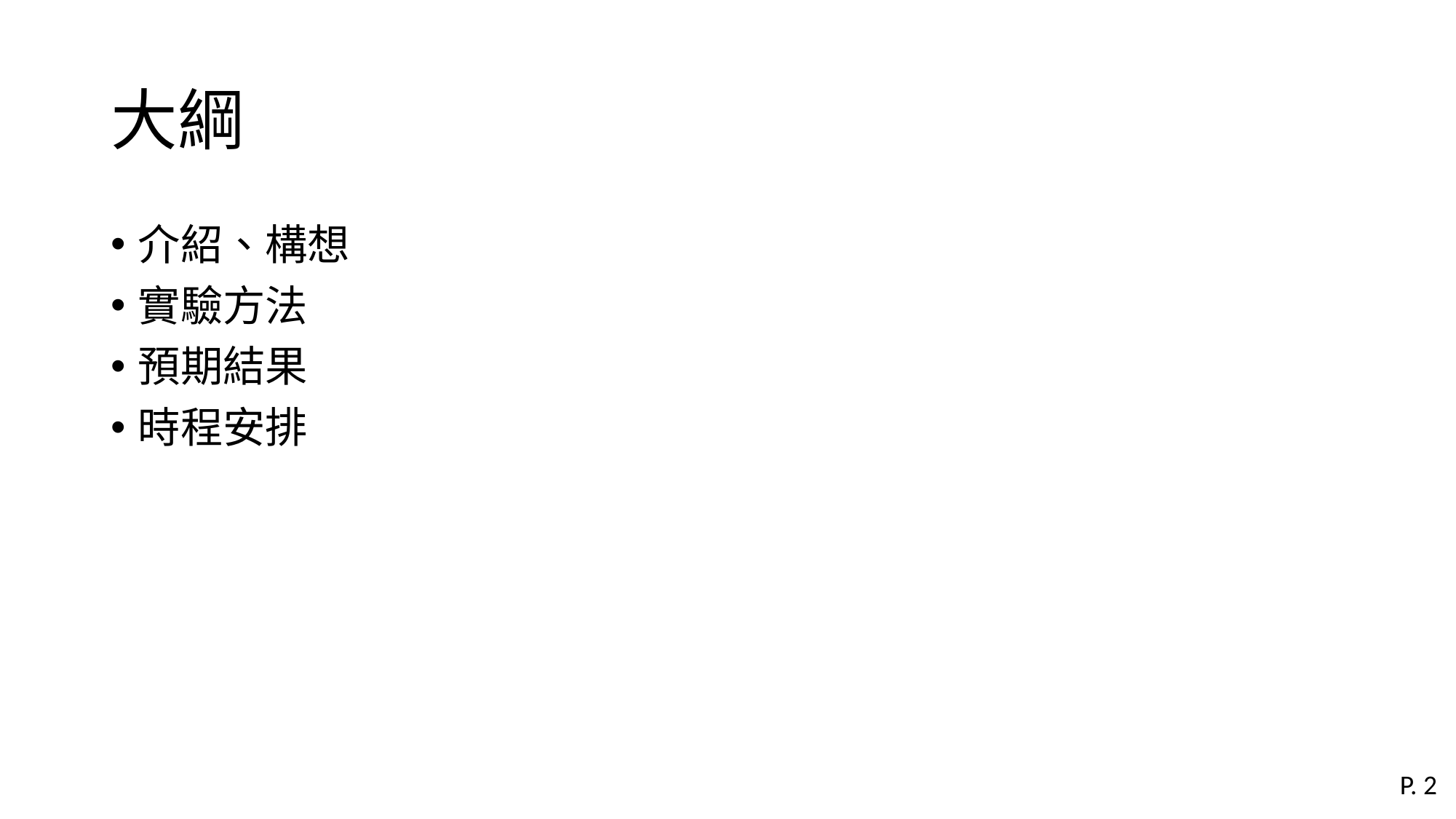

# 大綱
介紹、構想
實驗方法
預期結果
時程安排
P. 2